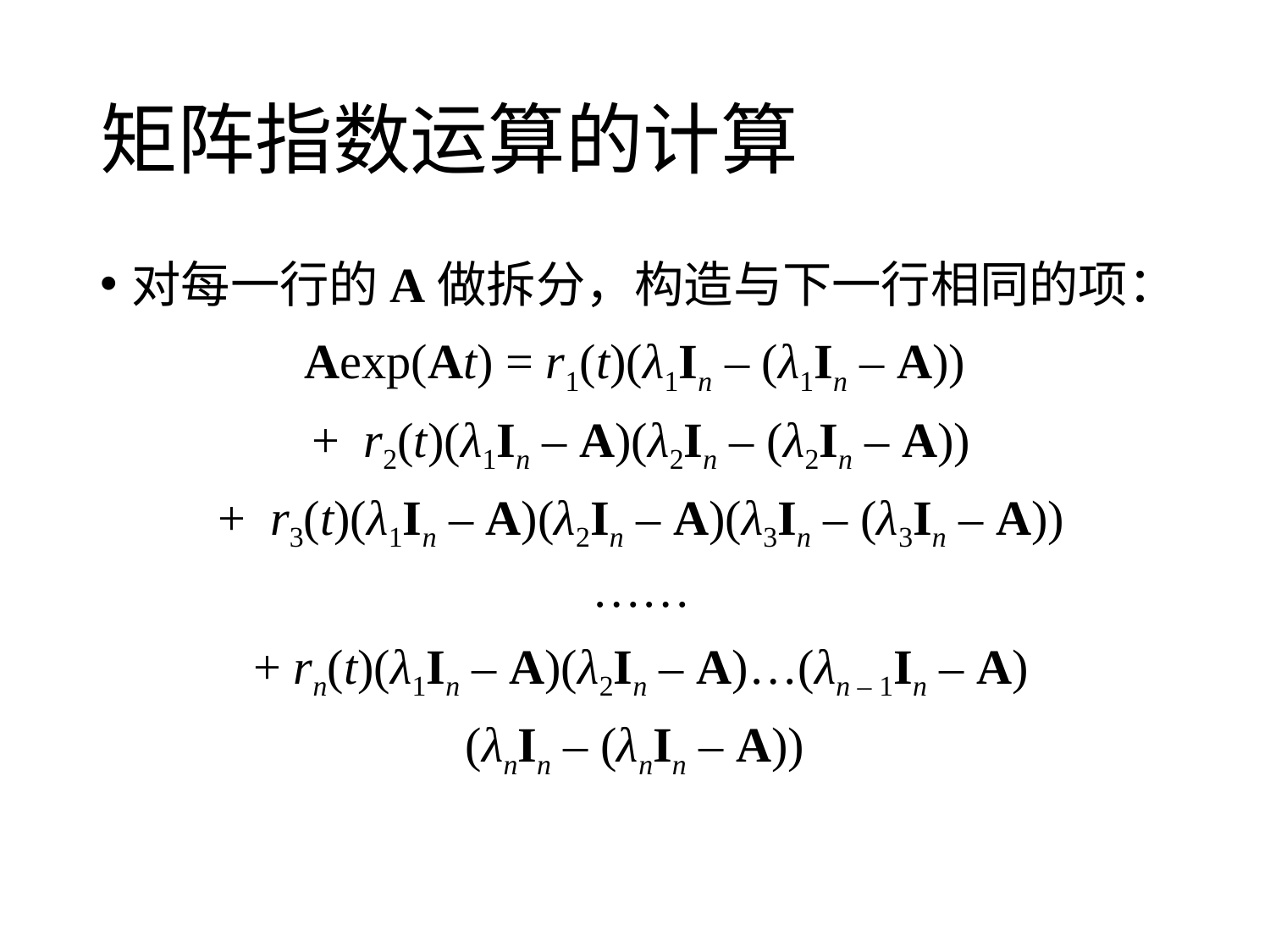

# 矩阵指数运算的计算
对每一行的A做拆分，构造与下一行相同的项：
Aexp(At) = r1(t)(λ1In – (λ1In – A))
 +  r2(t)(λ1In – A)(λ2In – (λ2In – A))
 +  r3(t)(λ1In – A)(λ2In – A)(λ3In – (λ3In – A))
 ……
 + rn(t)(λ1In – A)(λ2In – A)…(λn – 1In – A)
(λnIn – (λnIn – A))